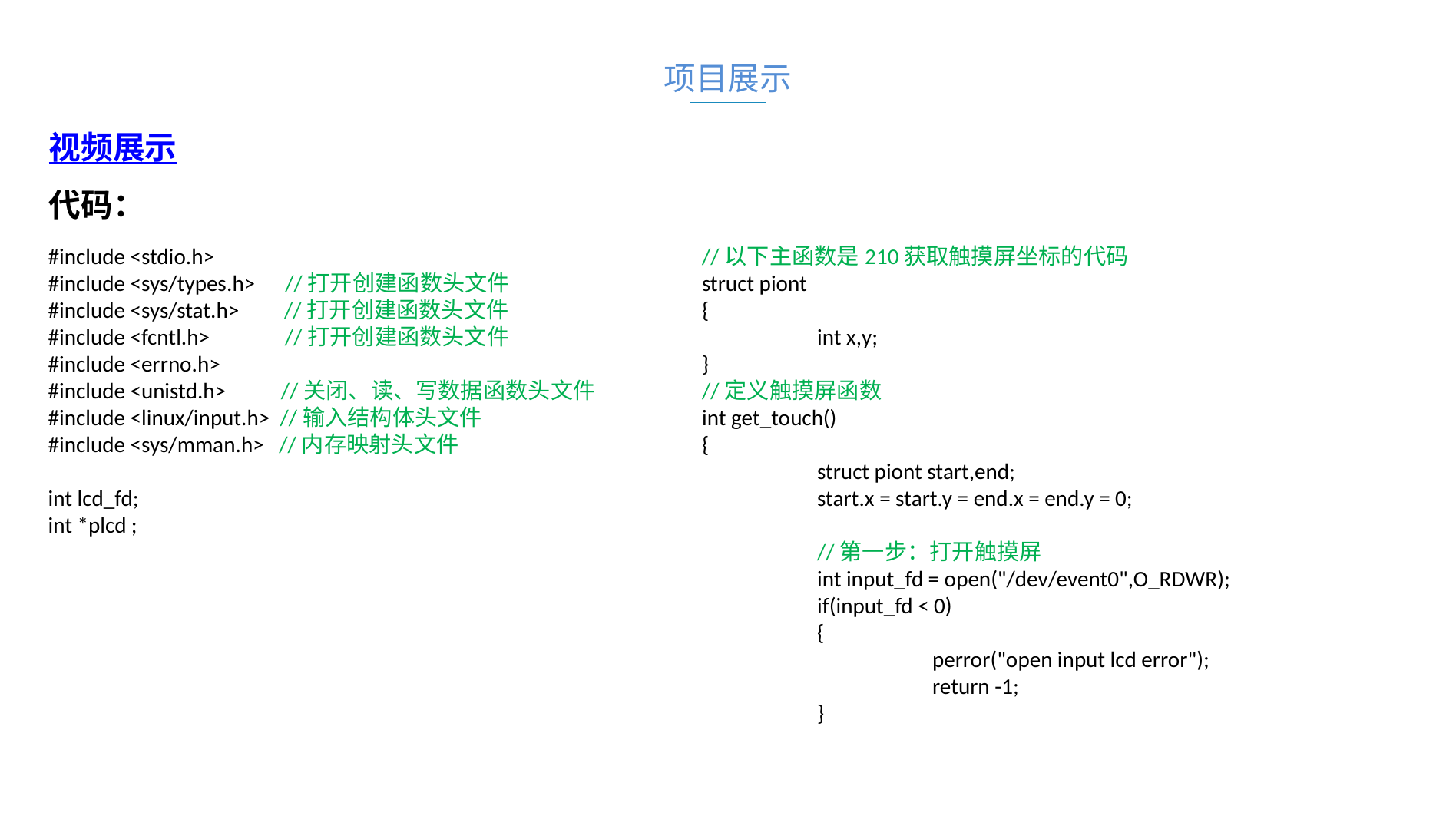

项目展示

视频展示
代码：
//以下主函数是210获取触摸屏坐标的代码
struct piont
{
	int x,y;
}
//定义触摸屏函数
int get_touch()
{
	struct piont start,end;
	start.x = start.y = end.x = end.y = 0;

	//第一步：打开触摸屏
	int input_fd = open("/dev/event0",O_RDWR);
	if(input_fd < 0)
	{
		perror("open input lcd error");
		return -1;
	}
#include <stdio.h>
#include <sys/types.h>      //打开创建函数头文件
#include <sys/stat.h>         //打开创建函数头文件
#include <fcntl.h>               //打开创建函数头文件
#include <errno.h>
#include <unistd.h>           //关闭、读、写数据函数头文件
#include <linux/input.h>  //输入结构体头文件
#include <sys/mman.h>   //内存映射头文件

int lcd_fd;
int *plcd ;